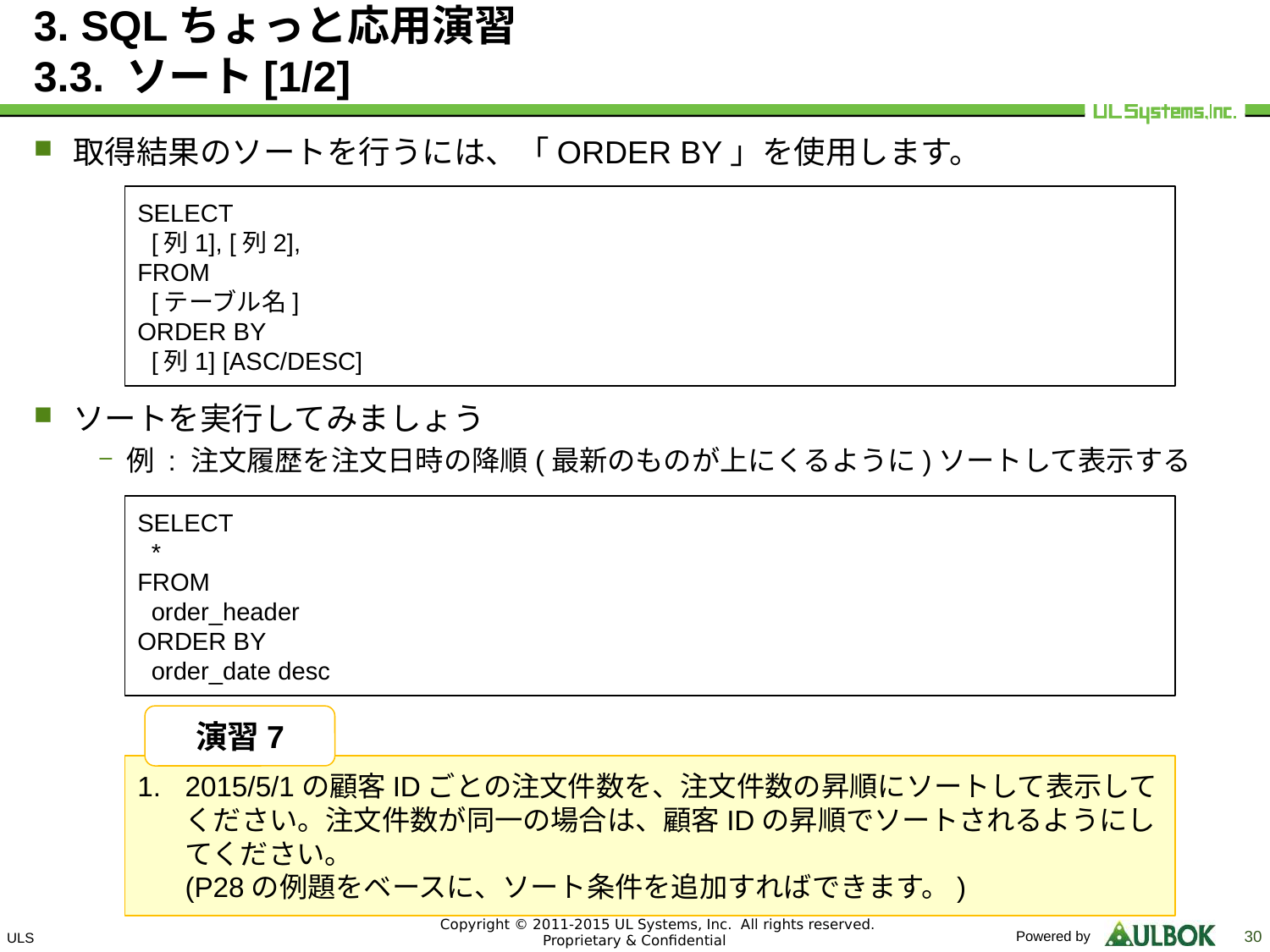

# 3. SQLちょっと応用演習 3.3. ソート[1/2]
取得結果のソートを行うには、「ORDER BY」を使用します。

ソートを実行してみましょう
例 : 注文履歴を注文日時の降順(最新のものが上にくるように)ソートして表示する
SELECT
  [列1], [列2],
FROM
  [テーブル名]
ORDER BY
  [列1] [ASC/DESC]
SELECT
  *
FROM
  order_header
ORDER BY
  order_date desc
演習7
2015/5/1の顧客IDごとの注文件数を、注文件数の昇順にソートして表示してください。注文件数が同一の場合は、顧客IDの昇順でソートされるようにしてください。
(P28の例題をベースに、ソート条件を追加すればできます。)